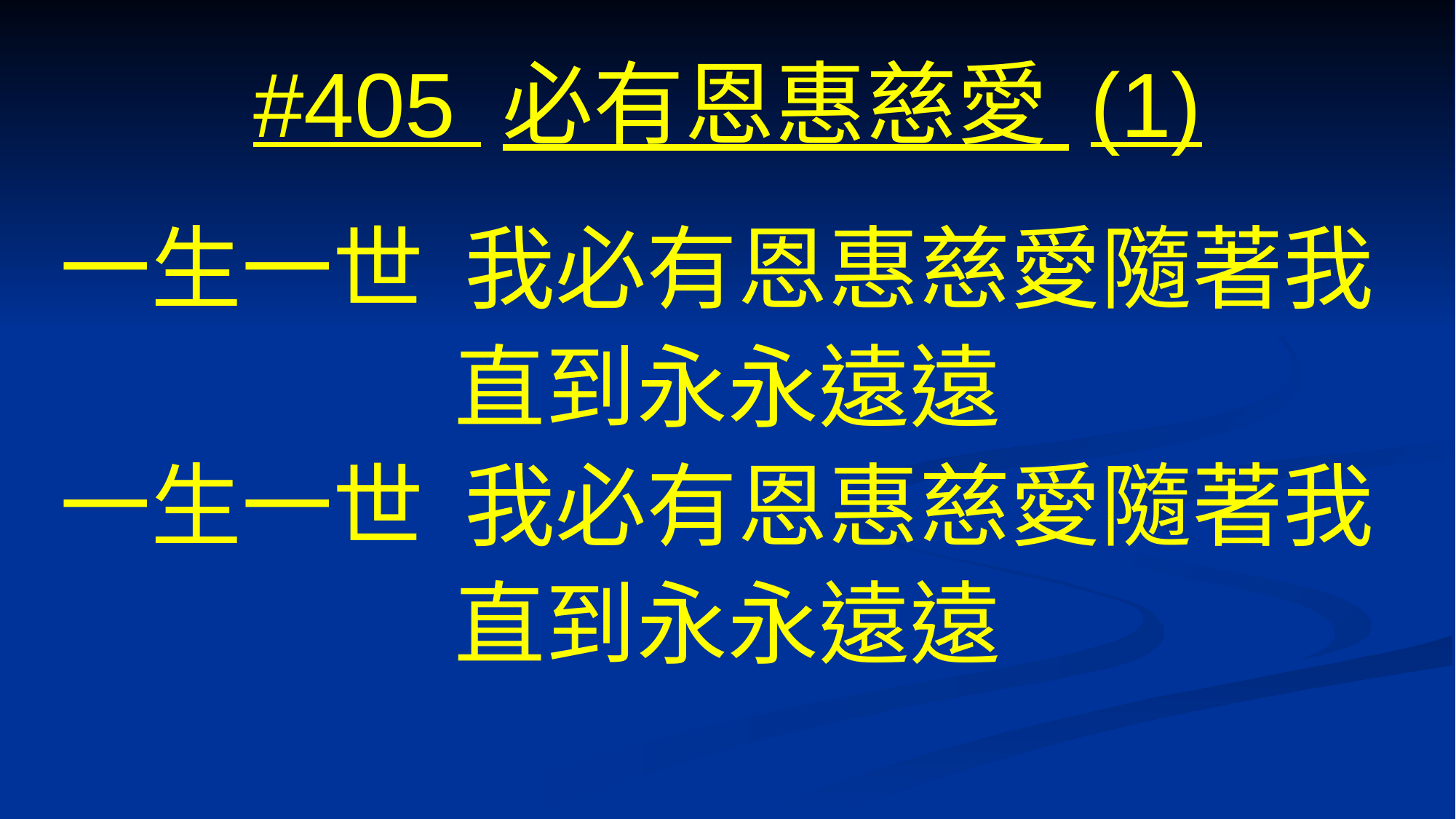

# #405 必有恩惠慈愛 (1)
一生一世  我必有恩惠慈愛隨著我
直到永永遠遠
一生一世  我必有恩惠慈愛隨著我
直到永永遠遠